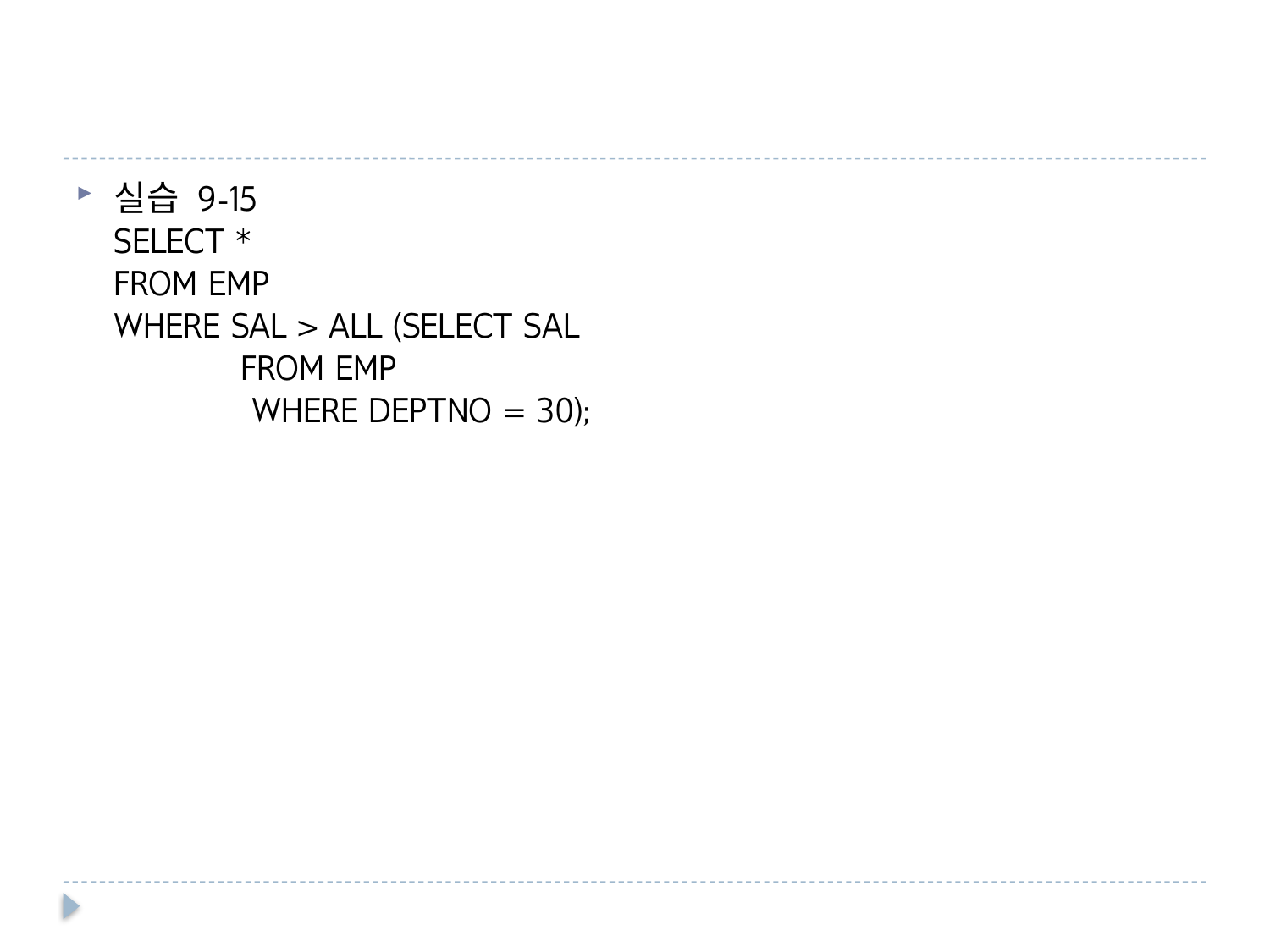

실습 9-15
SELECT *
FROM EMP
WHERE SAL > ALL (SELECT SAL
 	FROM EMP
 	 WHERE DEPTNO = 30);